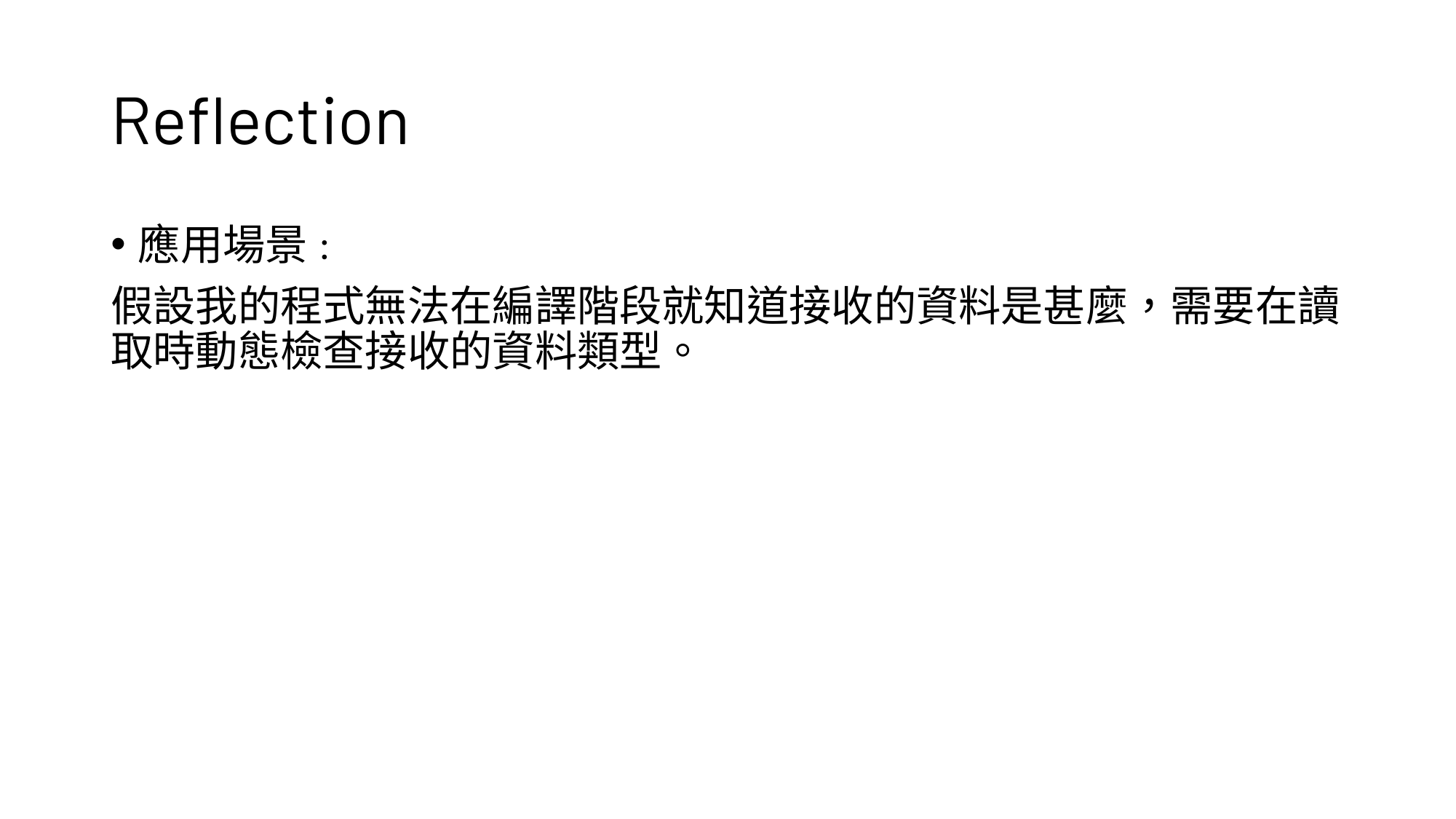

# Reflection
應用場景:
假設我的程式無法在編譯階段就知道接收的資料是甚麼，需要在讀取時動態檢查接收的資料類型。